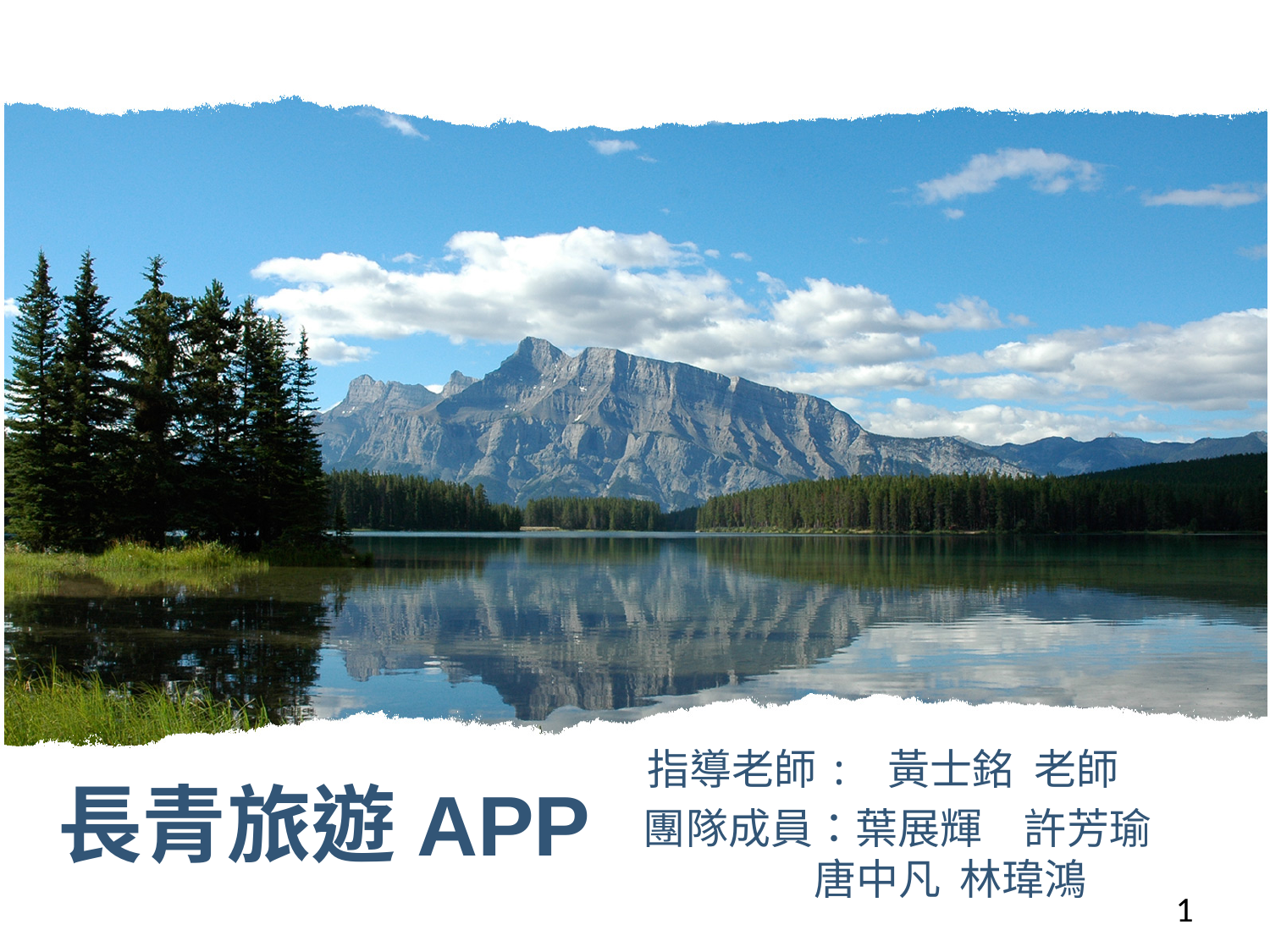

# 長青旅遊APP
指導老師: 黃士銘  老師
團隊成員：葉展輝	許芳瑜
          唐中凡  林瑋鴻

1